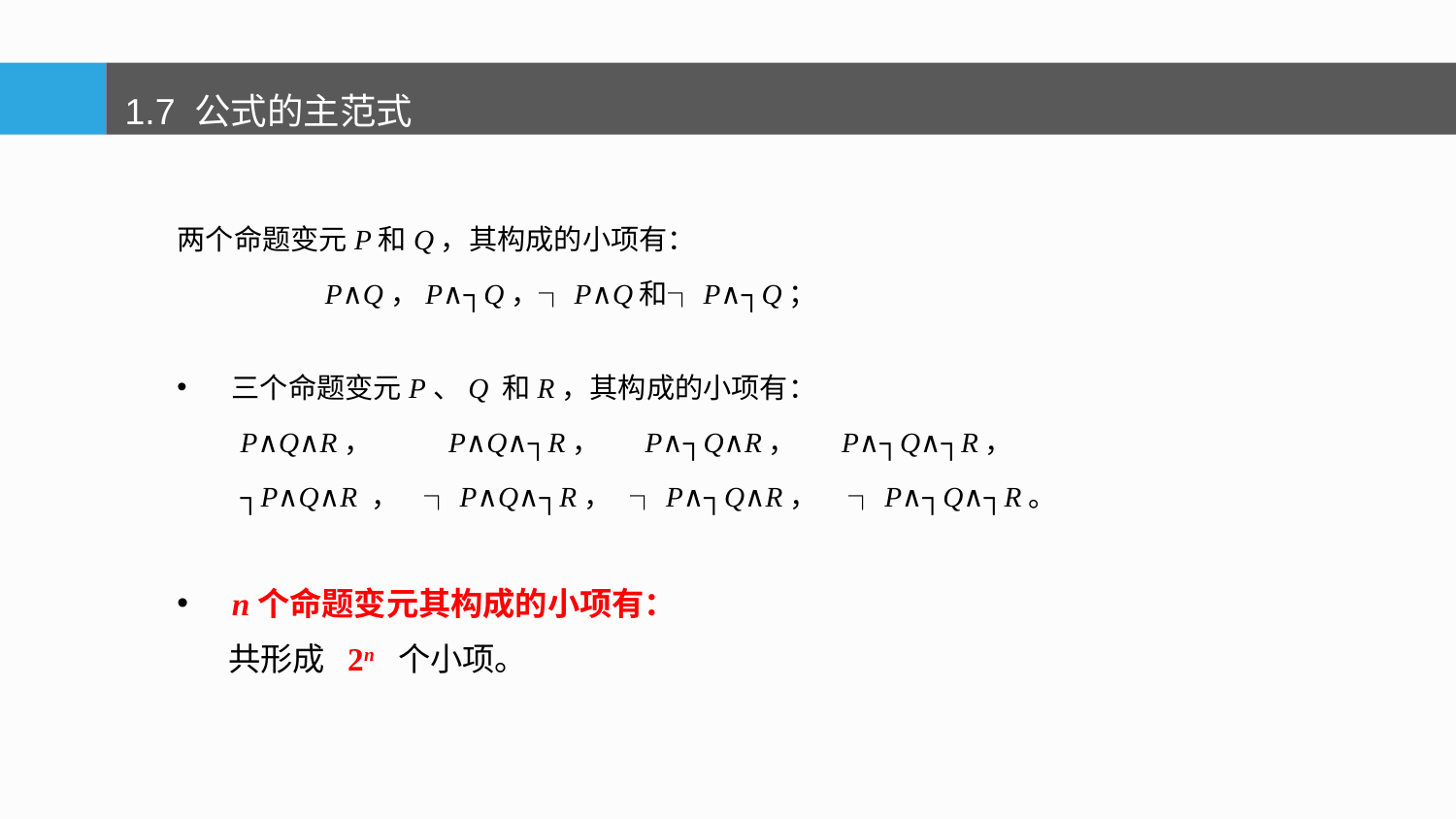

1.7 公式的主范式

两个命题变元P和Q，其构成的小项有：
                     P∧Q，P∧┐Q，┐P∧Q和┐P∧┐Q；
三个命题变元P、Q 和R，其构成的小项有：
         P∧Q∧R，           P∧Q∧┐R，      P∧┐Q∧R，      P∧┐Q∧┐R，
         ┐P∧Q∧R ，    ┐P∧Q∧┐R，   ┐P∧┐Q∧R，     ┐P∧┐Q∧┐R。

n个命题变元其构成的小项有：
      共形成  2n  个小项。